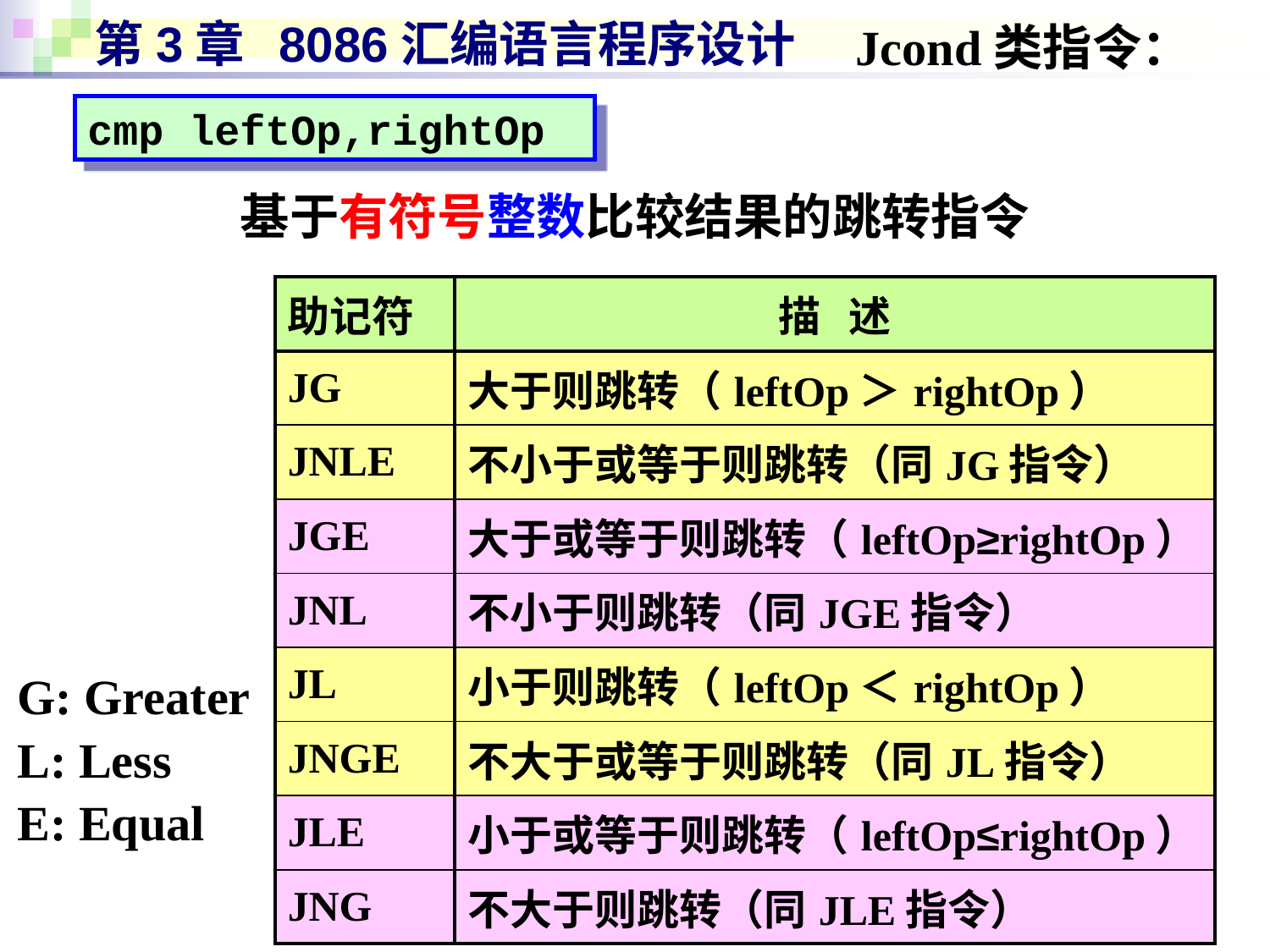

# 第3章  8086汇编语言程序设计
Jcond类指令：
cmp leftOp,rightOp
基于有符号整数比较结果的跳转指令
| 助记符 | 描 述 |
| --- | --- |
| JG | 大于则跳转（leftOp＞rightOp） |
| JNLE | 不小于或等于则跳转（同JG指令） |
| JGE | 大于或等于则跳转（leftOp≥rightOp） |
| JNL | 不小于则跳转（同JGE指令） |
| JL | 小于则跳转（leftOp＜rightOp） |
| JNGE | 不大于或等于则跳转（同JL指令） |
| JLE | 小于或等于则跳转（leftOp≤rightOp） |
| JNG | 不大于则跳转（同JLE指令） |
G: Greater
L: Less
E: Equal
7